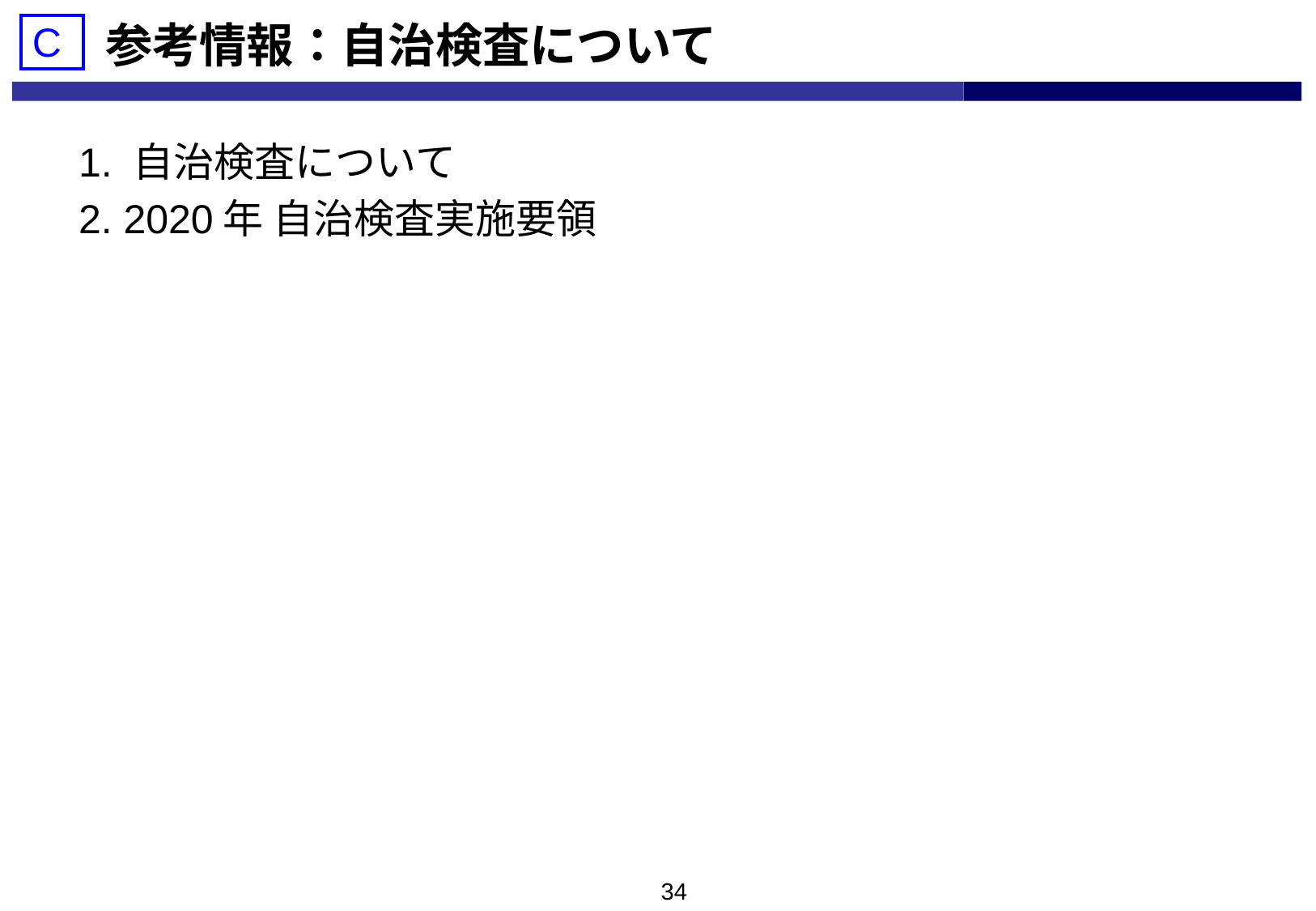

参考情報：自治検査について

1. 自治検査について
2. 2020年 自治検査実施要領

34